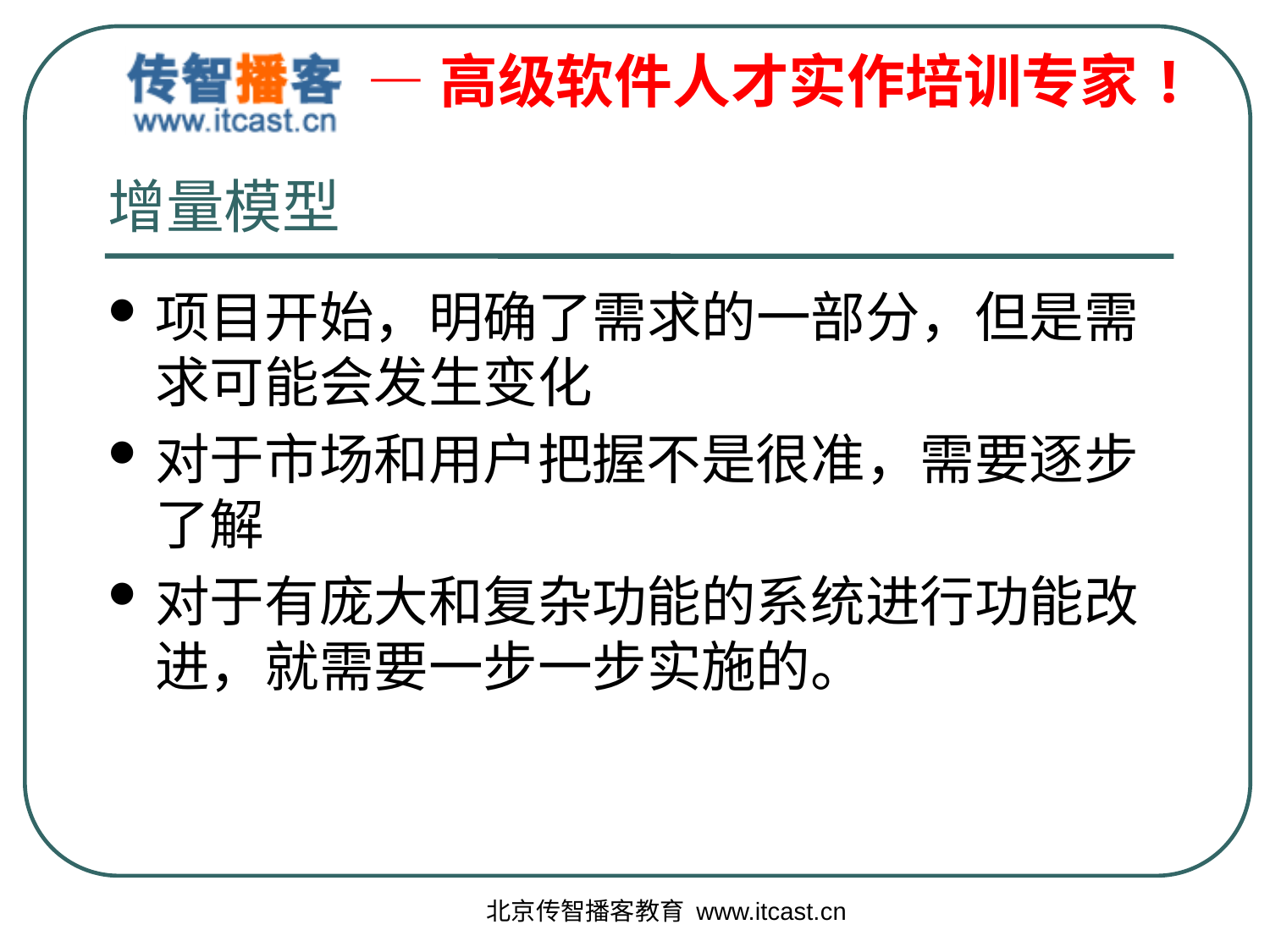

# 增量模型
项目开始，明确了需求的一部分，但是需求可能会发生变化
对于市场和用户把握不是很准，需要逐步了解
对于有庞大和复杂功能的系统进行功能改进，就需要一步一步实施的。
北京传智播客教育 www.itcast.cn